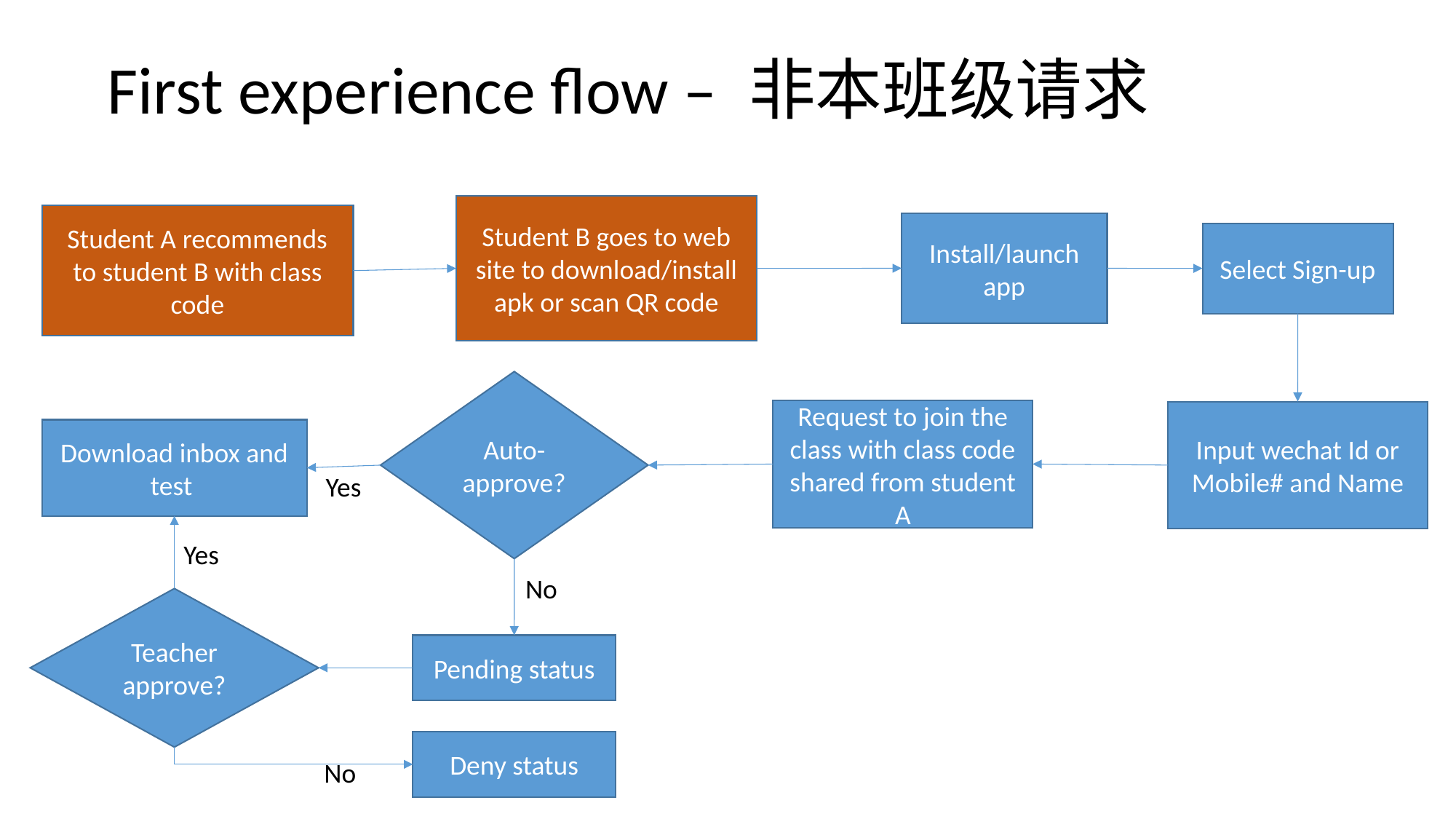

# First experience flow – 非本班级请求
Student B goes to web site to download/install apk or scan QR code
Student A recommends to student B with class code
Install/launch app
Select Sign-up
Auto-approve?
Request to join the class with class code shared from student A
Input wechat Id or Mobile# and Name
Download inbox and test
Yes
Yes
No
Teacher approve?
Pending status
Deny status
No